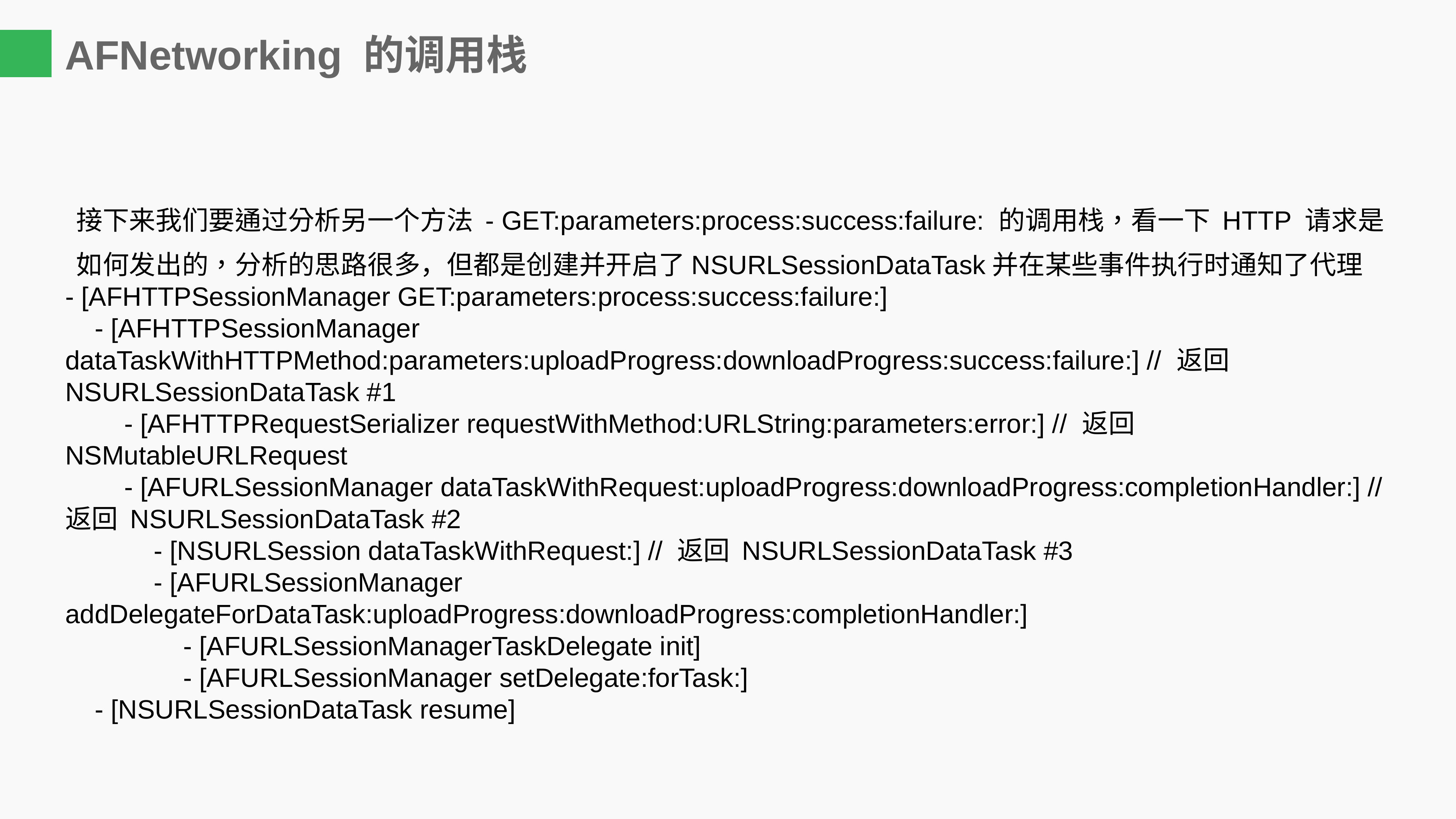

AFNetworking 的调用栈

接下来我们要通过分析另一个方法 - GET:parameters:process:success:failure: 的调用栈，看一下 HTTP 请求是如何发出的，分析的思路很多，但都是创建并开启了NSURLSessionDataTask并在某些事件执行时通知了代理
- [AFHTTPSessionManager GET:parameters:process:success:failure:]
    - [AFHTTPSessionManager dataTaskWithHTTPMethod:parameters:uploadProgress:downloadProgress:success:failure:] // 返回 NSURLSessionDataTask #1
        - [AFHTTPRequestSerializer requestWithMethod:URLString:parameters:error:] // 返回 NSMutableURLRequest
        - [AFURLSessionManager dataTaskWithRequest:uploadProgress:downloadProgress:completionHandler:] // 返回 NSURLSessionDataTask #2
            - [NSURLSession dataTaskWithRequest:] // 返回 NSURLSessionDataTask #3
            - [AFURLSessionManager addDelegateForDataTask:uploadProgress:downloadProgress:completionHandler:]
                - [AFURLSessionManagerTaskDelegate init]
                - [AFURLSessionManager setDelegate:forTask:]
    - [NSURLSessionDataTask resume]